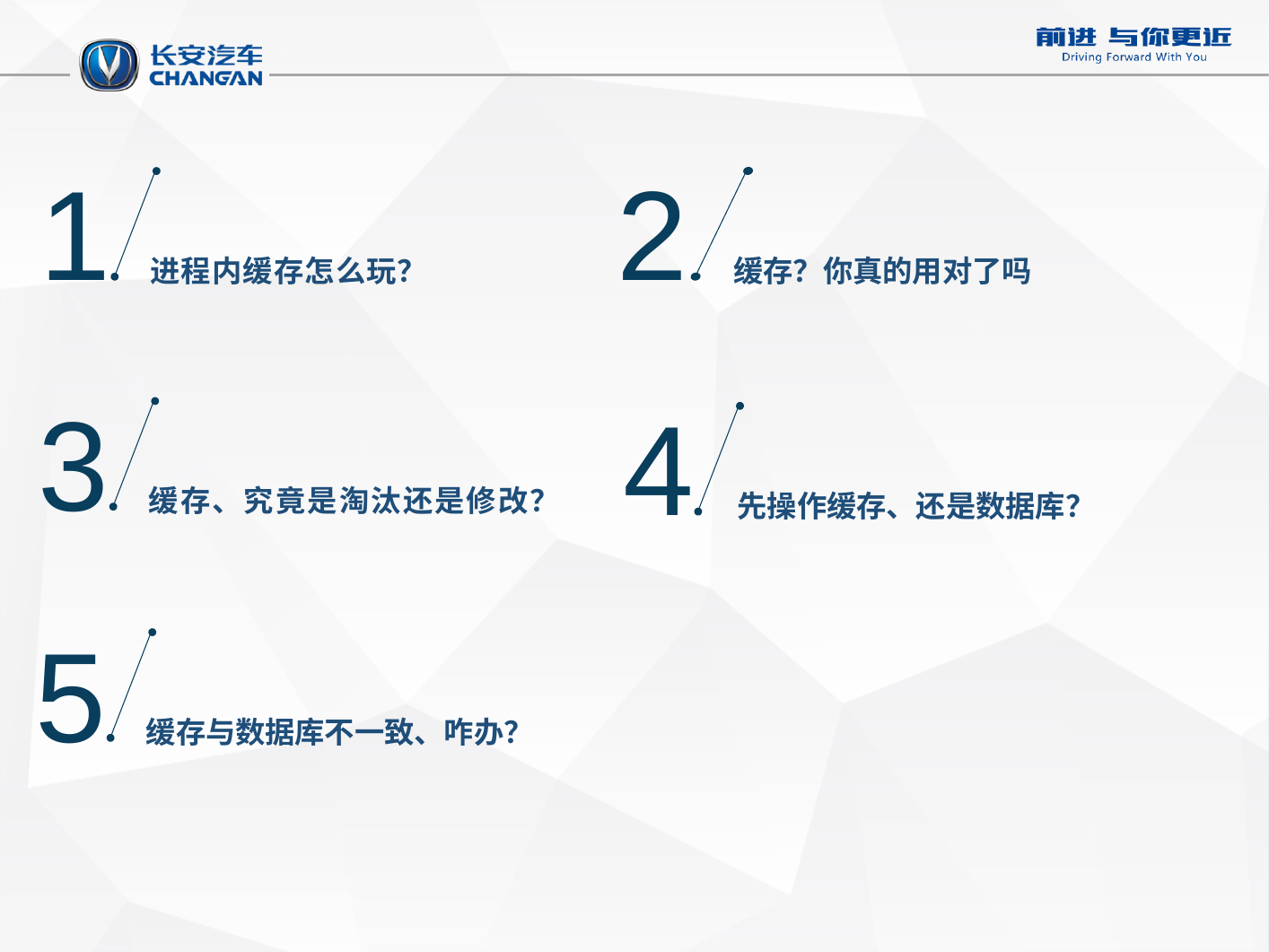

2
1

缓存？你真的用对了吗
进程内缓存怎么玩？
3
4

缓存、究竟是淘汰还是修改？
先操作缓存、还是数据库？
5

缓存与数据库不一致、咋办？